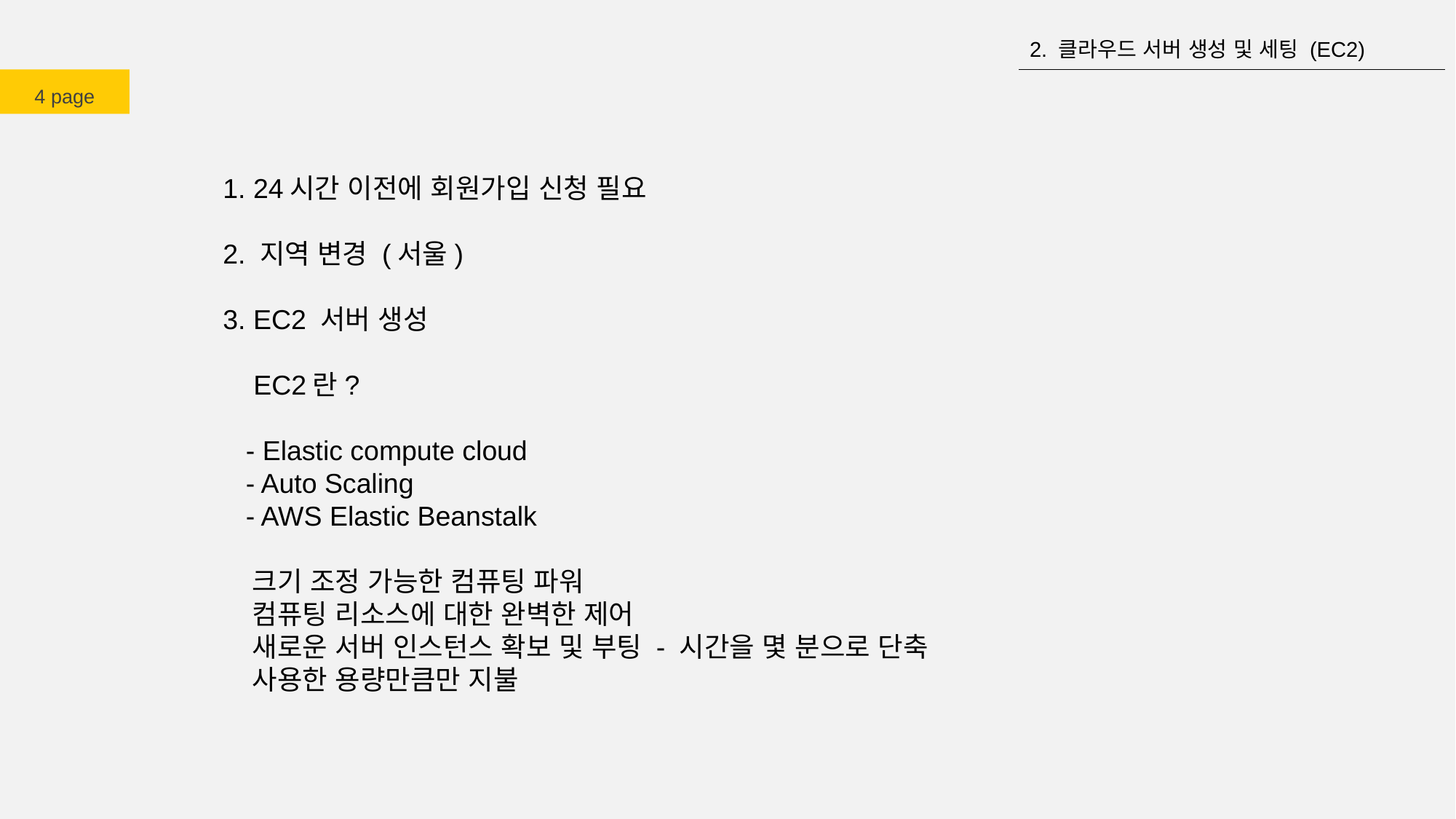

2. 클라우드 서버 생성 및 세팅 (EC2)
4 page

1. 24시간 이전에 회원가입 신청 필요

2. 지역 변경 (서울)

3. EC2 서버 생성

    EC2란?

   - Elastic compute cloud
   - Auto Scaling
   - AWS Elastic Beanstalk

   크기 조정 가능한 컴퓨팅 파워
   컴퓨팅 리소스에 대한 완벽한 제어
   새로운 서버 인스턴스 확보 및 부팅 - 시간을 몇 분으로 단축
   사용한 용량만큼만 지불